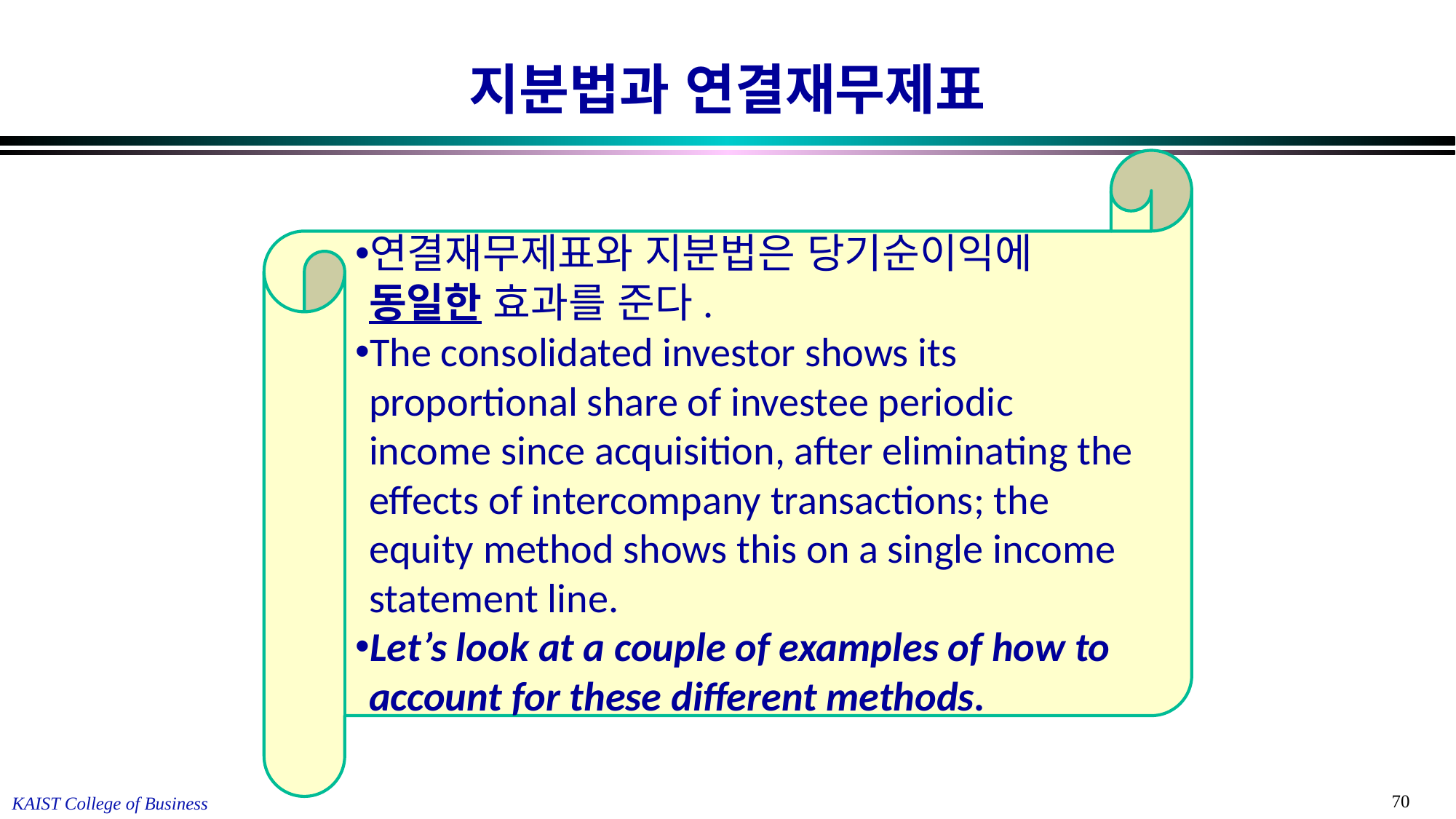

# 지분법과 연결재무제표
연결재무제표와 지분법은 당기순이익에 동일한 효과를 준다.
The consolidated investor shows its proportional share of investee periodic income since acquisition, after eliminating the effects of intercompany transactions; the equity method shows this on a single income statement line.
Let’s look at a couple of examples of how to account for these different methods.